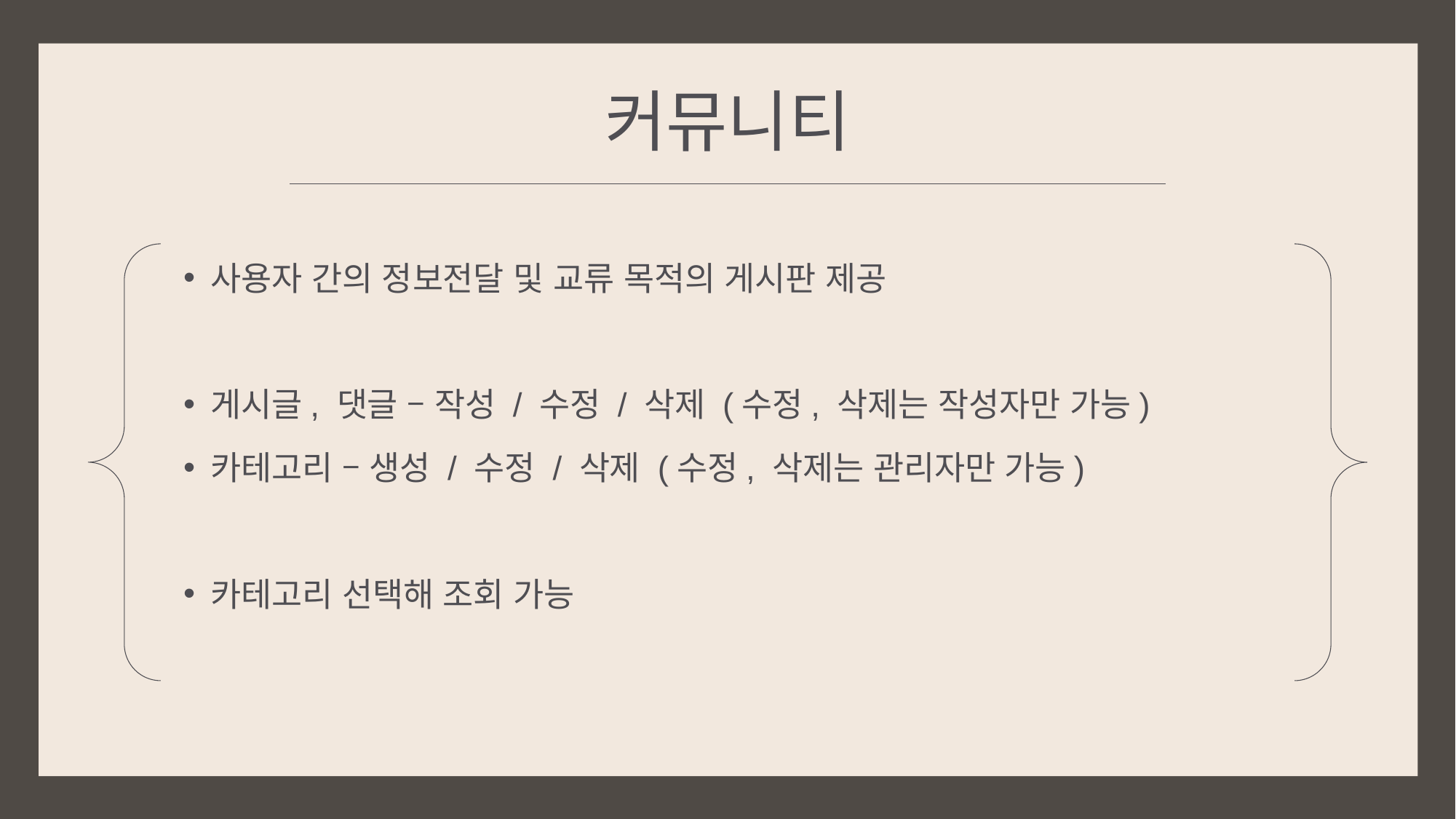

# 커뮤니티

사용자 간의 정보전달 및 교류 목적의 게시판 제공

게시글, 댓글 – 작성 / 수정 / 삭제 (수정, 삭제는 작성자만 가능)
카테고리 – 생성 / 수정 / 삭제 (수정, 삭제는 관리자만 가능)

카테고리 선택해 조회 가능